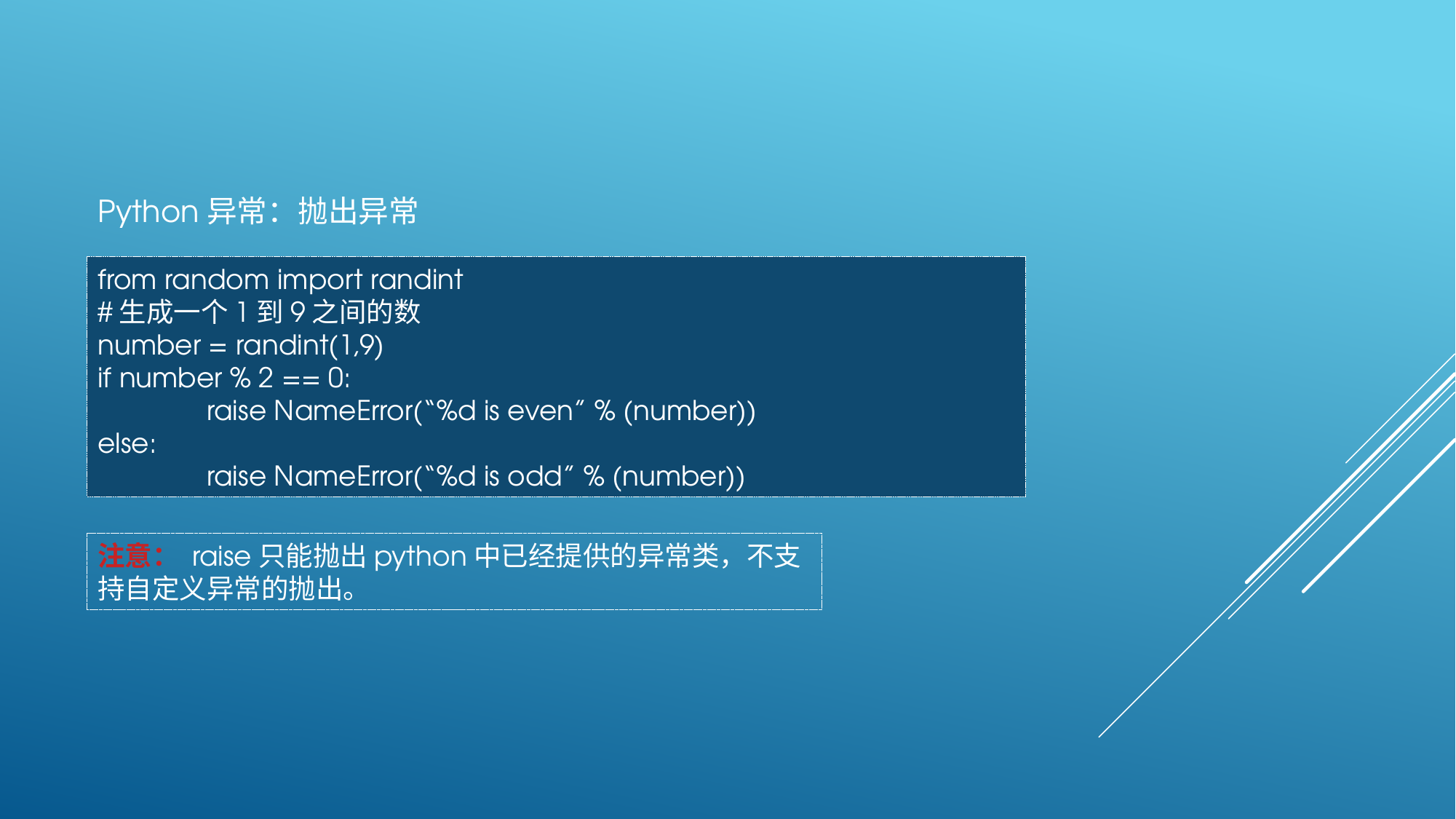

Python异常：抛出异常
from random import randint
#生成一个1到9之间的数
number = randint(1,9)
if number % 2 == 0:
	raise NameError(“%d is even” % (number))
else:
	raise NameError(“%d is odd” % (number))
注意： raise只能抛出python中已经提供的异常类，不支持自定义异常的抛出。